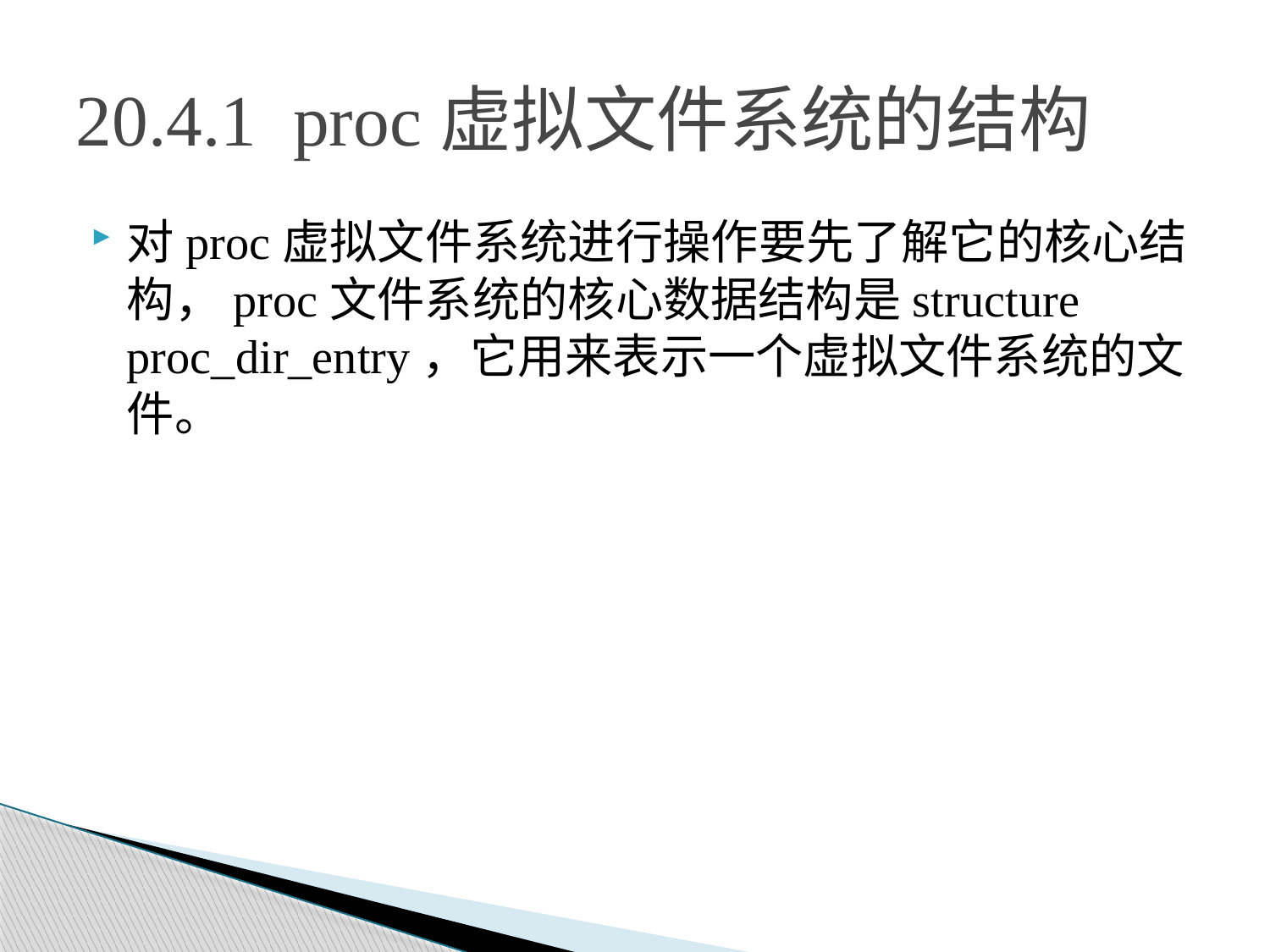

# 20.4.1  proc虚拟文件系统的结构
对proc虚拟文件系统进行操作要先了解它的核心结构，proc文件系统的核心数据结构是structure proc_dir_entry，它用来表示一个虚拟文件系统的文件。